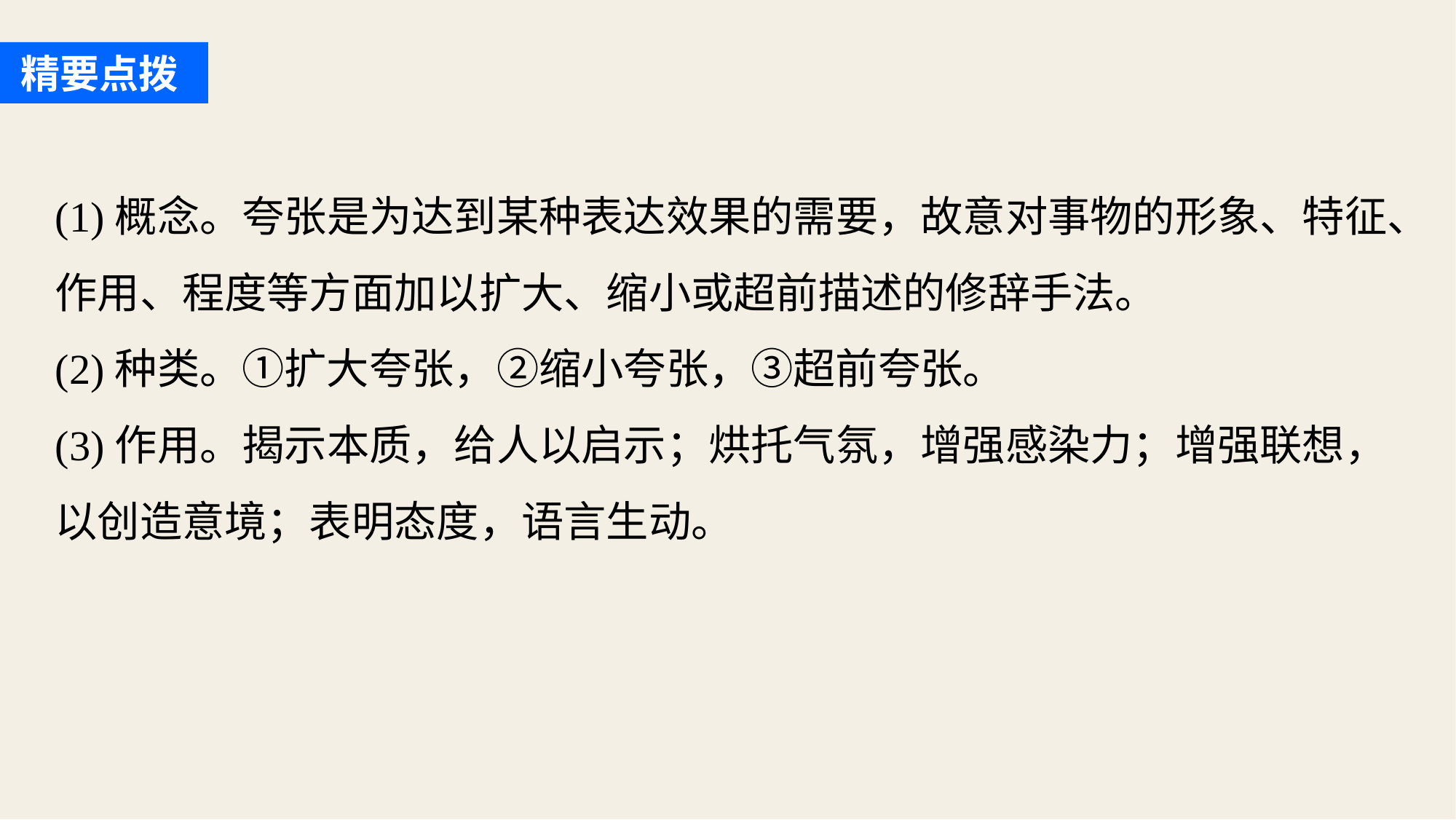

精要点拨
(1)概念。夸张是为达到某种表达效果的需要，故意对事物的形象、特征、作用、程度等方面加以扩大、缩小或超前描述的修辞手法。
(2)种类。①扩大夸张，②缩小夸张，③超前夸张。
(3)作用。揭示本质，给人以启示；烘托气氛，增强感染力；增强联想，以创造意境；表明态度，语言生动。